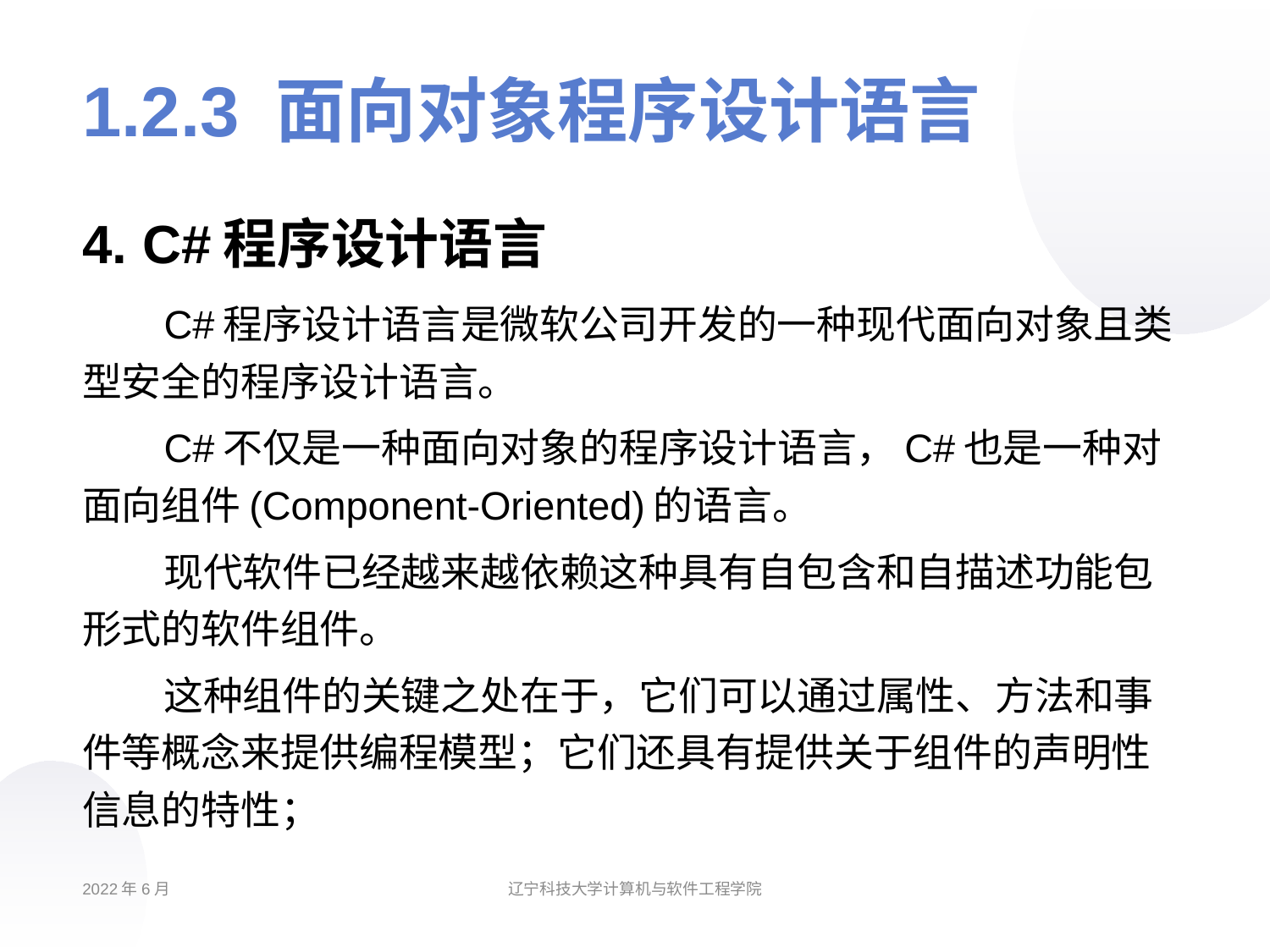

# 1.2.3 面向对象程序设计语言
4. C#程序设计语言
C#程序设计语言是微软公司开发的一种现代面向对象且类型安全的程序设计语言。
C#不仅是一种面向对象的程序设计语言，C#也是一种对面向组件(Component-Oriented)的语言。
现代软件已经越来越依赖这种具有自包含和自描述功能包形式的软件组件。
这种组件的关键之处在于，它们可以通过属性、方法和事件等概念来提供编程模型；它们还具有提供关于组件的声明性信息的特性；

2022年6月
辽宁科技大学计算机与软件工程学院
112